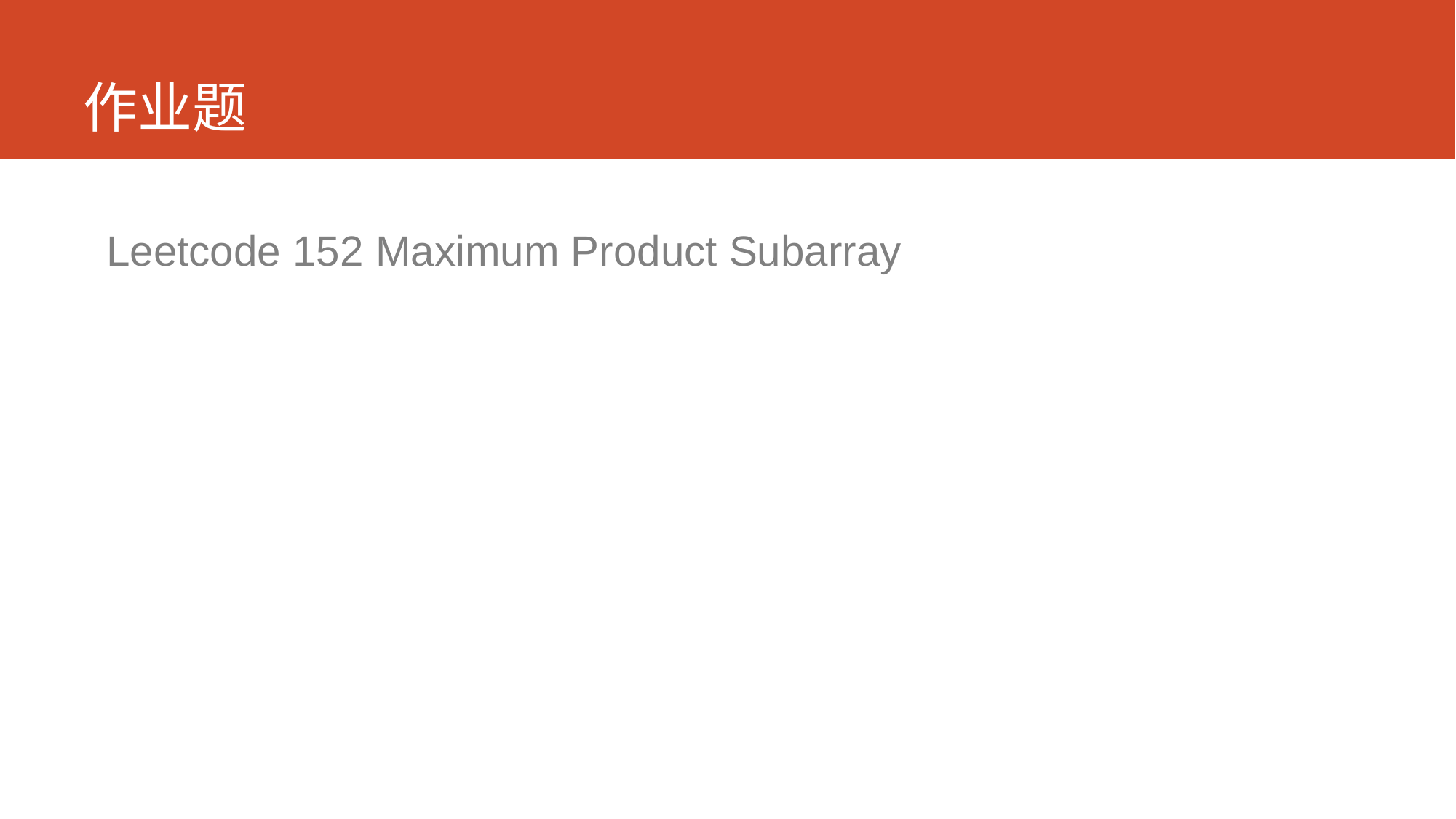

# 作业题
Leetcode 152 Maximum Product Subarray